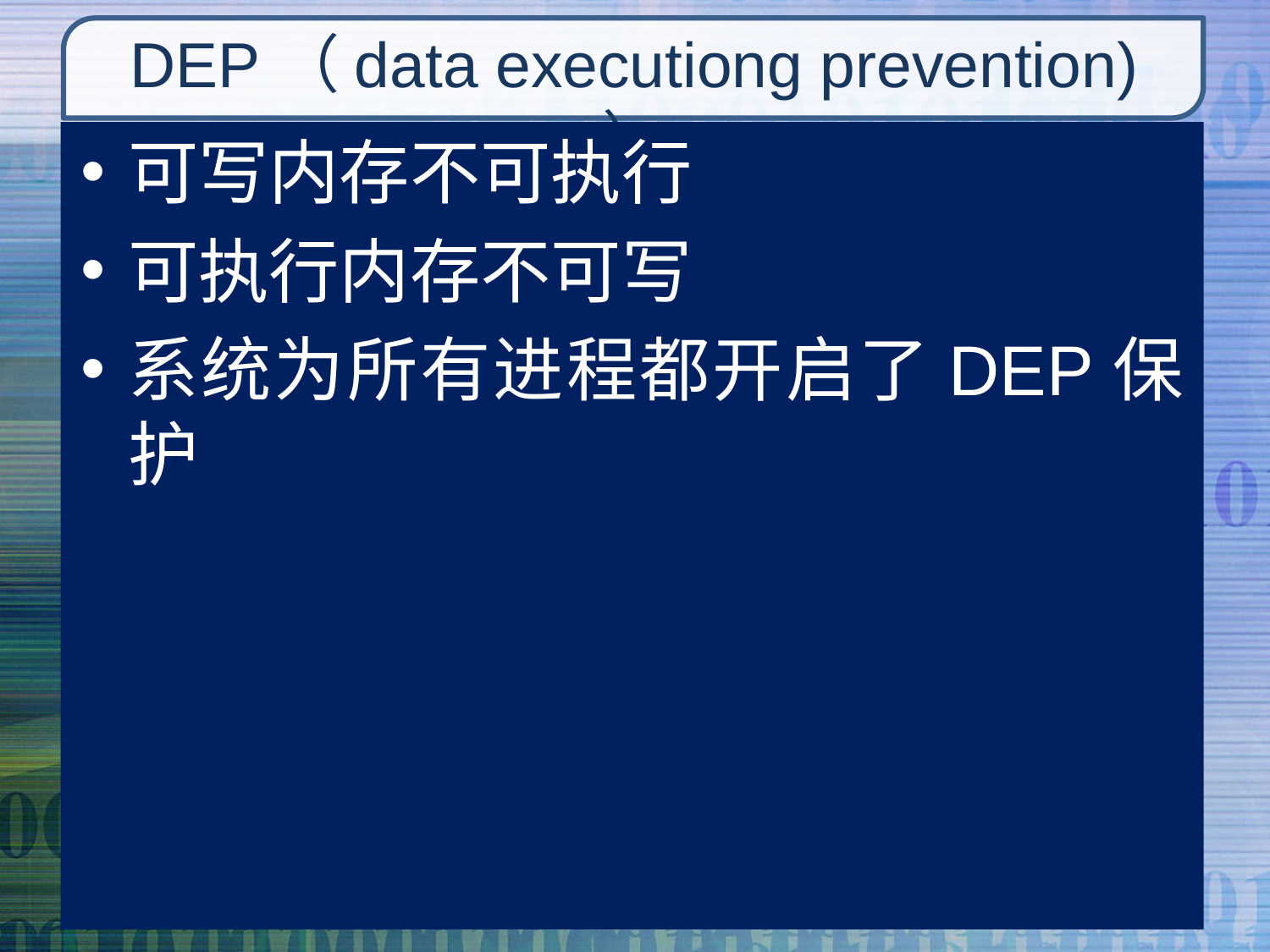

# DEP（data executiong prevention) ）
可写内存不可执行
可执行内存不可写
系统为所有进程都开启了DEP保护